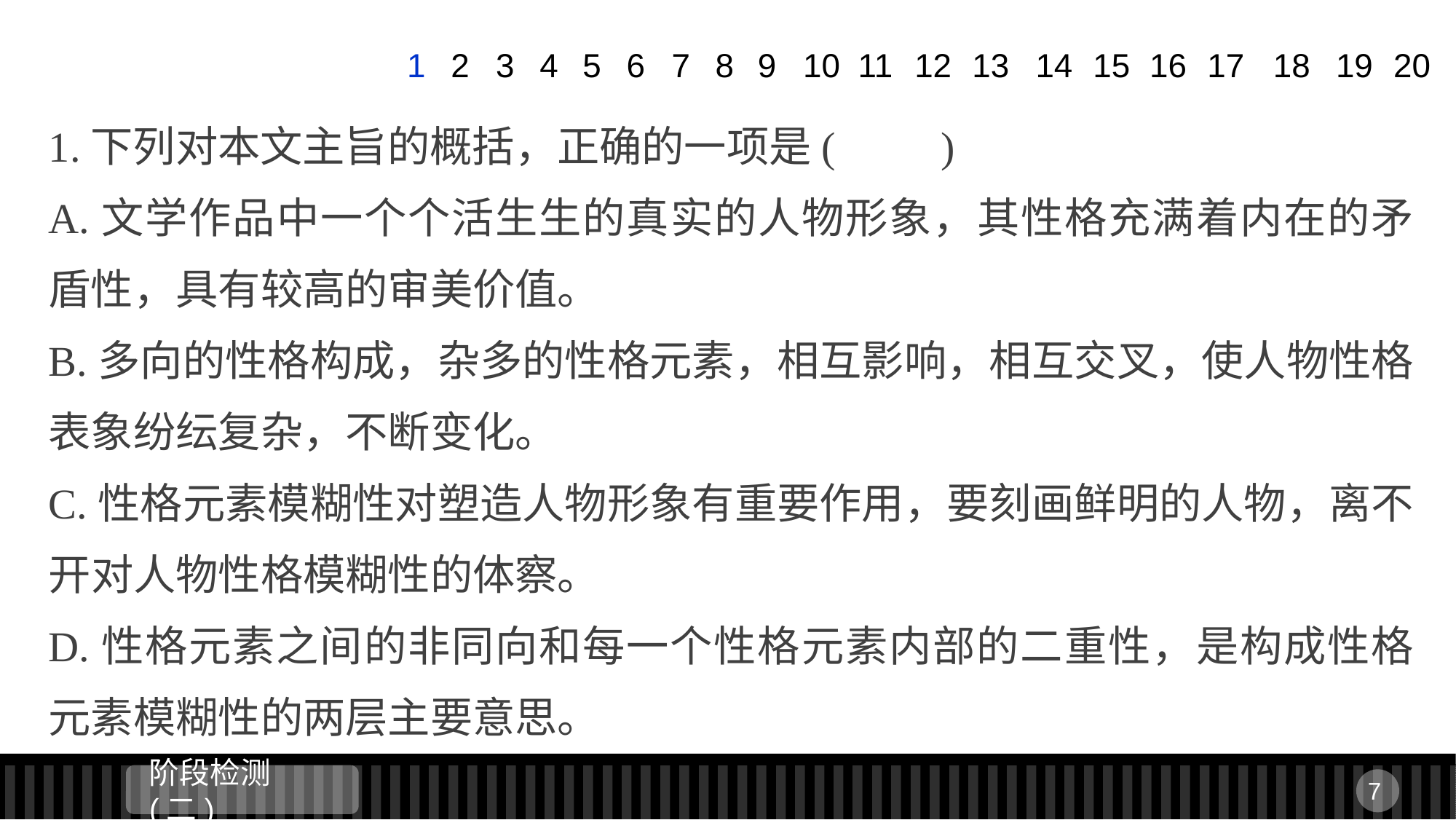

1
2
3
4
5
6
7
8
9
11
12
13
14
15
16
17
18
19
20
10
1.下列对本文主旨的概括，正确的一项是(　　)
A.文学作品中一个个活生生的真实的人物形象，其性格充满着内在的矛盾性，具有较高的审美价值。
B.多向的性格构成，杂多的性格元素，相互影响，相互交叉，使人物性格表象纷纭复杂，不断变化。
C.性格元素模糊性对塑造人物形象有重要作用，要刻画鲜明的人物，离不开对人物性格模糊性的体察。
D.性格元素之间的非同向和每一个性格元素内部的二重性，是构成性格元素模糊性的两层主要意思。